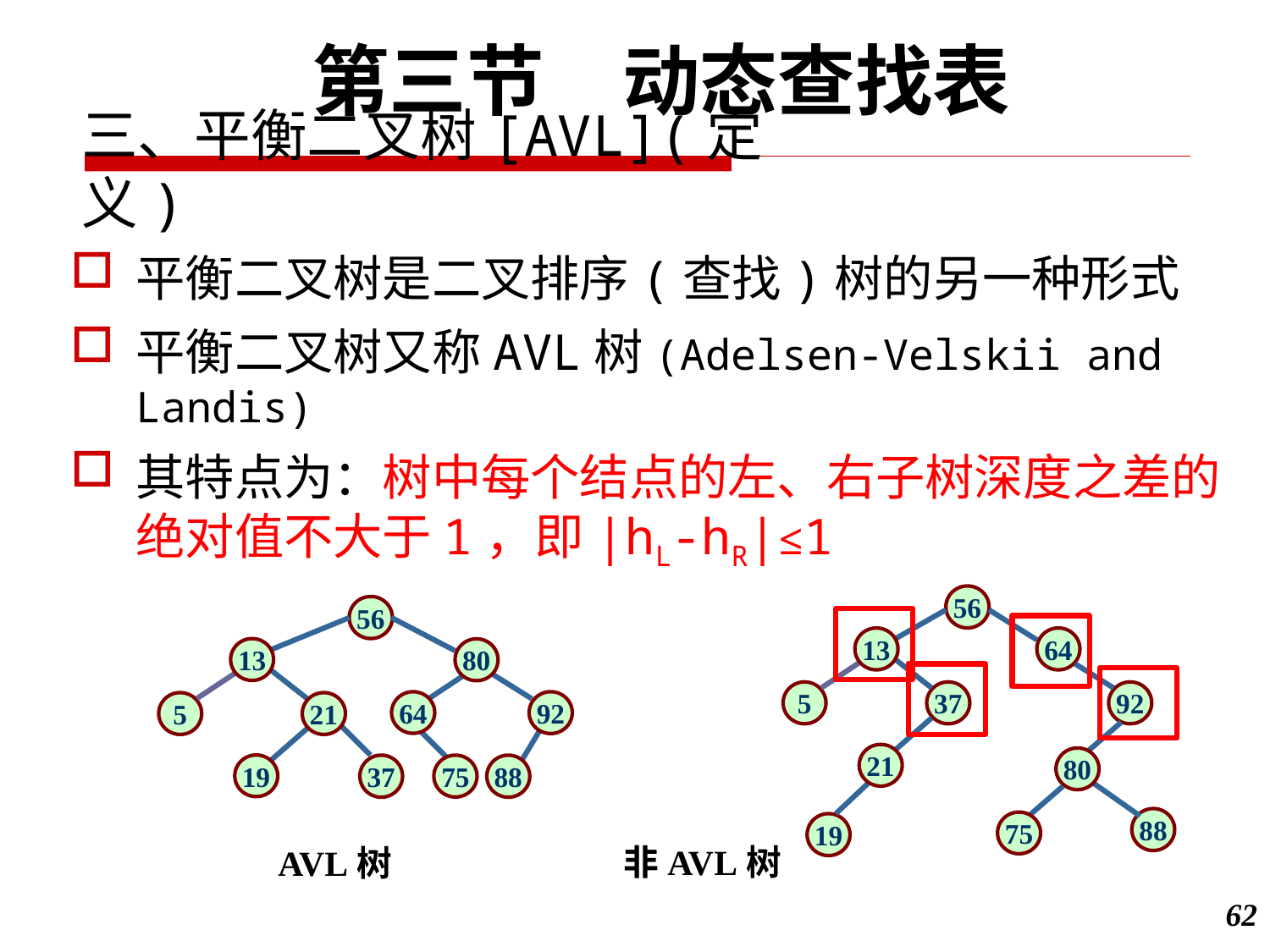

第三节　动态查找表
三、平衡二叉树[AVL](定义)
平衡二叉树是二叉排序(查找)树的另一种形式
平衡二叉树又称AVL树(Adelsen-Velskii and Landis)
其特点为：树中每个结点的左、右子树深度之差的绝对值不大于1，即|hL-hR|≤1
56

13
64

5
37
92

21
80

88
75
19
56

13
80

64
92
5
21

19
37
75
88

非AVL树
AVL树
62